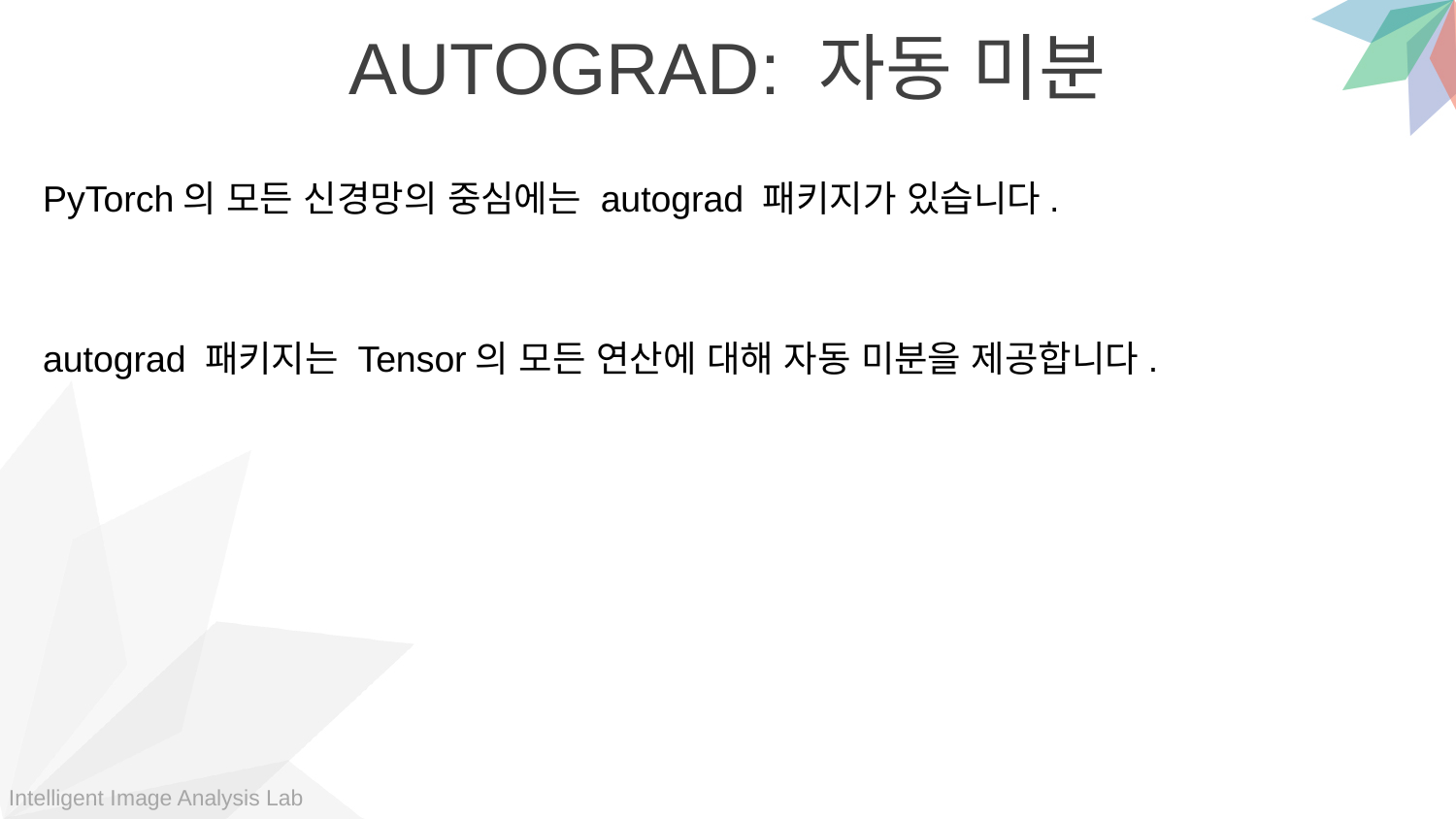

AUTOGRAD: 자동 미분
PyTorch의 모든 신경망의 중심에는 autograd 패키지가 있습니다.
autograd 패키지는 Tensor의 모든 연산에 대해 자동 미분을 제공합니다.